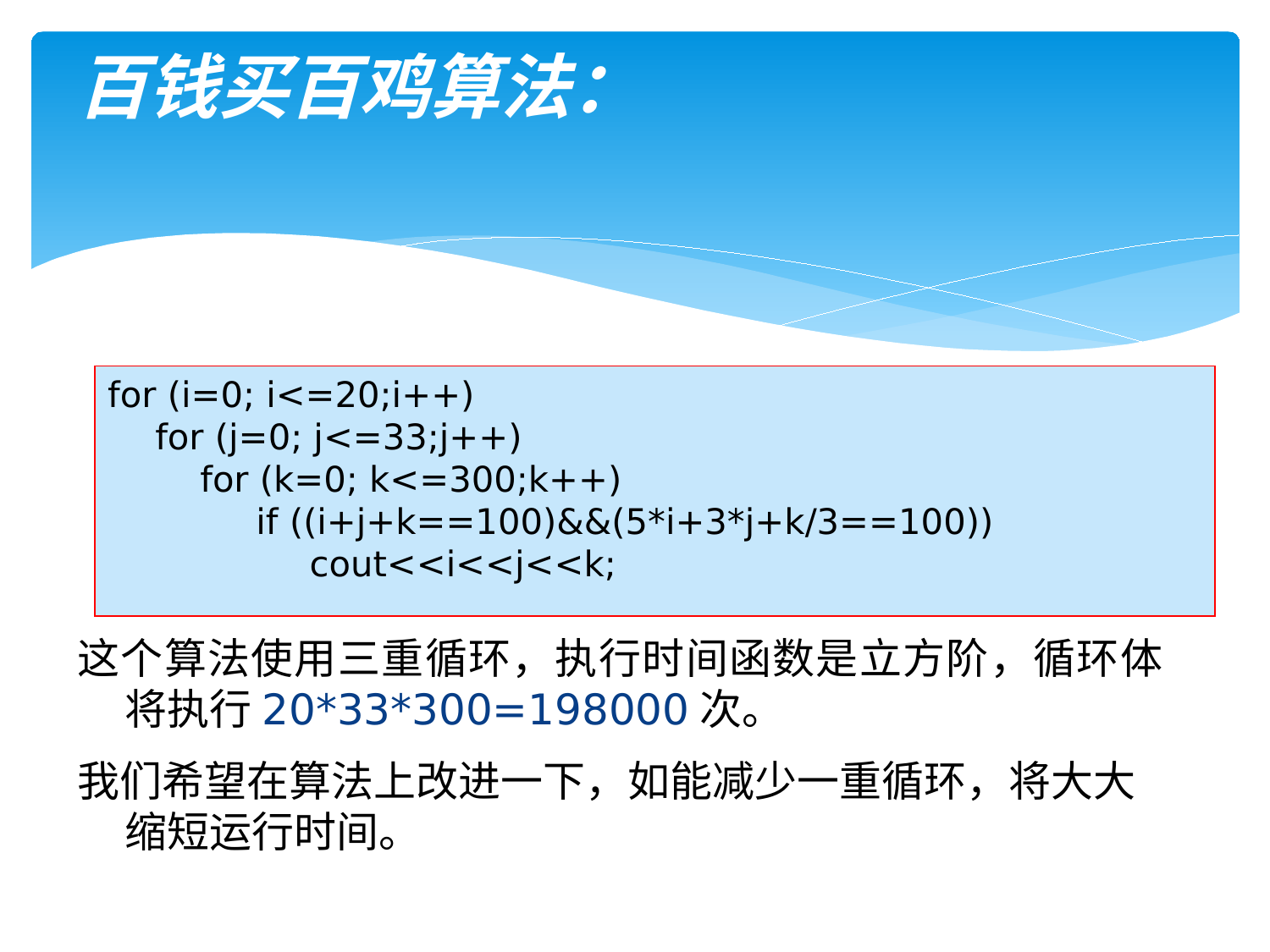

百钱买百鸡算法：
for (i=0; i<=20;i++)
	for (j=0; j<=33;j++)
	    for (k=0; k<=300;k++)
	         if ((i+j+k==100)&&(5*i+3*j+k/3==100))
                  cout<<i<<j<<k;
这个算法使用三重循环，执行时间函数是立方阶，循环体将执行20*33*300=198000次。
我们希望在算法上改进一下，如能减少一重循环，将大大缩短运行时间。